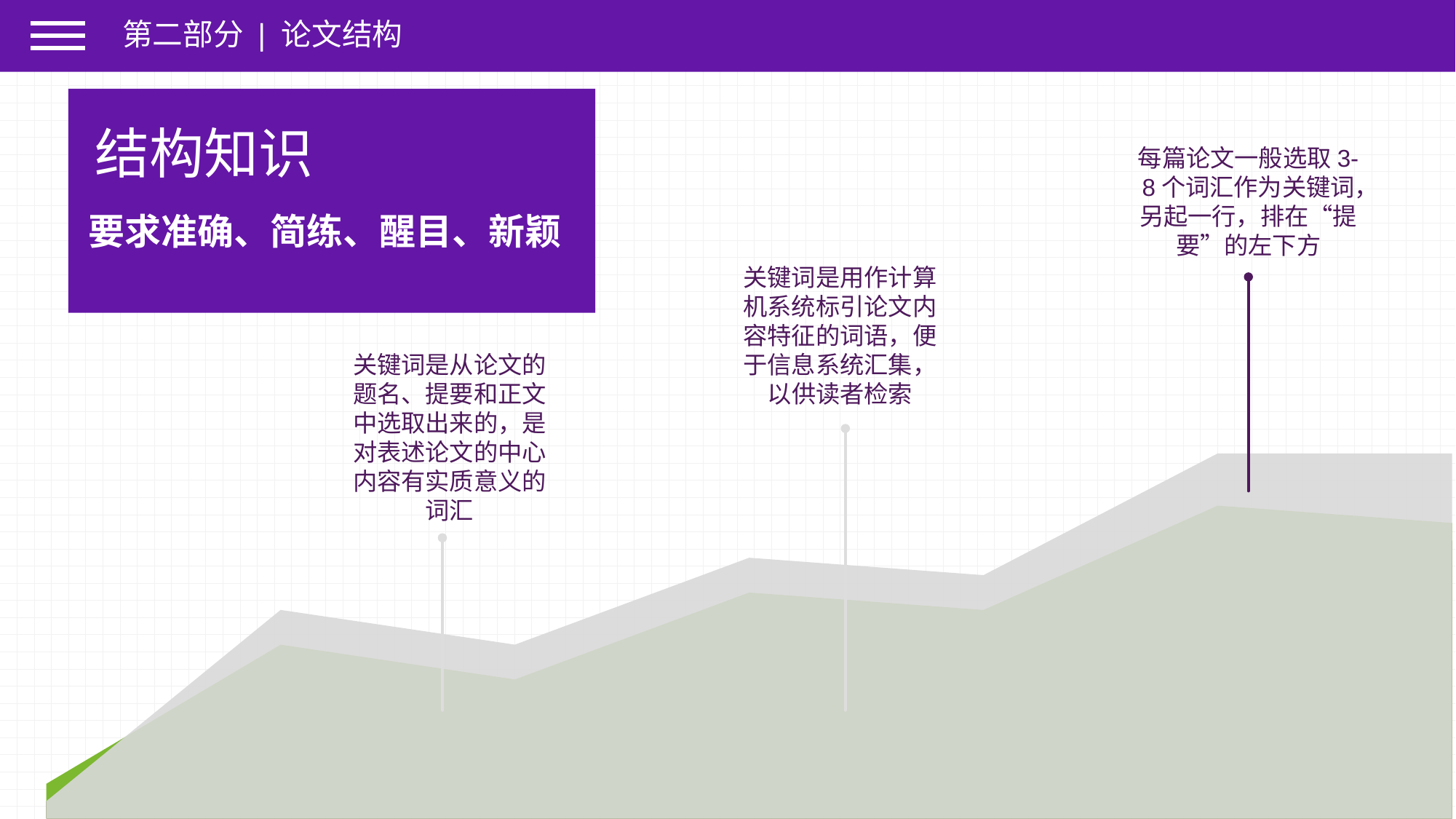

第二部分 | 论文结构

结构知识
每篇论文一般选取3-8个词汇作为关键词，另起一行，排在“提要”的左下方
要求准确、简练、醒目、新颖
关键词是用作计算机系统标引论文内容特征的词语，便于信息系统汇集，以供读者检索
关键词是从论文的题名、提要和正文中选取出来的，是对表述论文的中心内容有实质意义的词汇

### Chart

| Category | 系列 1 | 系列 2 | 系列 3 |
|---|---|---|---|
| Title 1 | 1.0 | 2.0 | 1.0 |
| Title 2 | 12.0 | 10.0 | 8.0 |
| Title 3 | 10.0 | 8.0 | 5.0 |
| Title 4 | 15.0 | 13.0 | 12.0 |
| Title 5 | 14.0 | 12.0 | 10.0 |
| Title 6 | 21.0 | 18.0 | 15.0 |
| Title 7 | 21.0 | 17.0 | 16.0 |